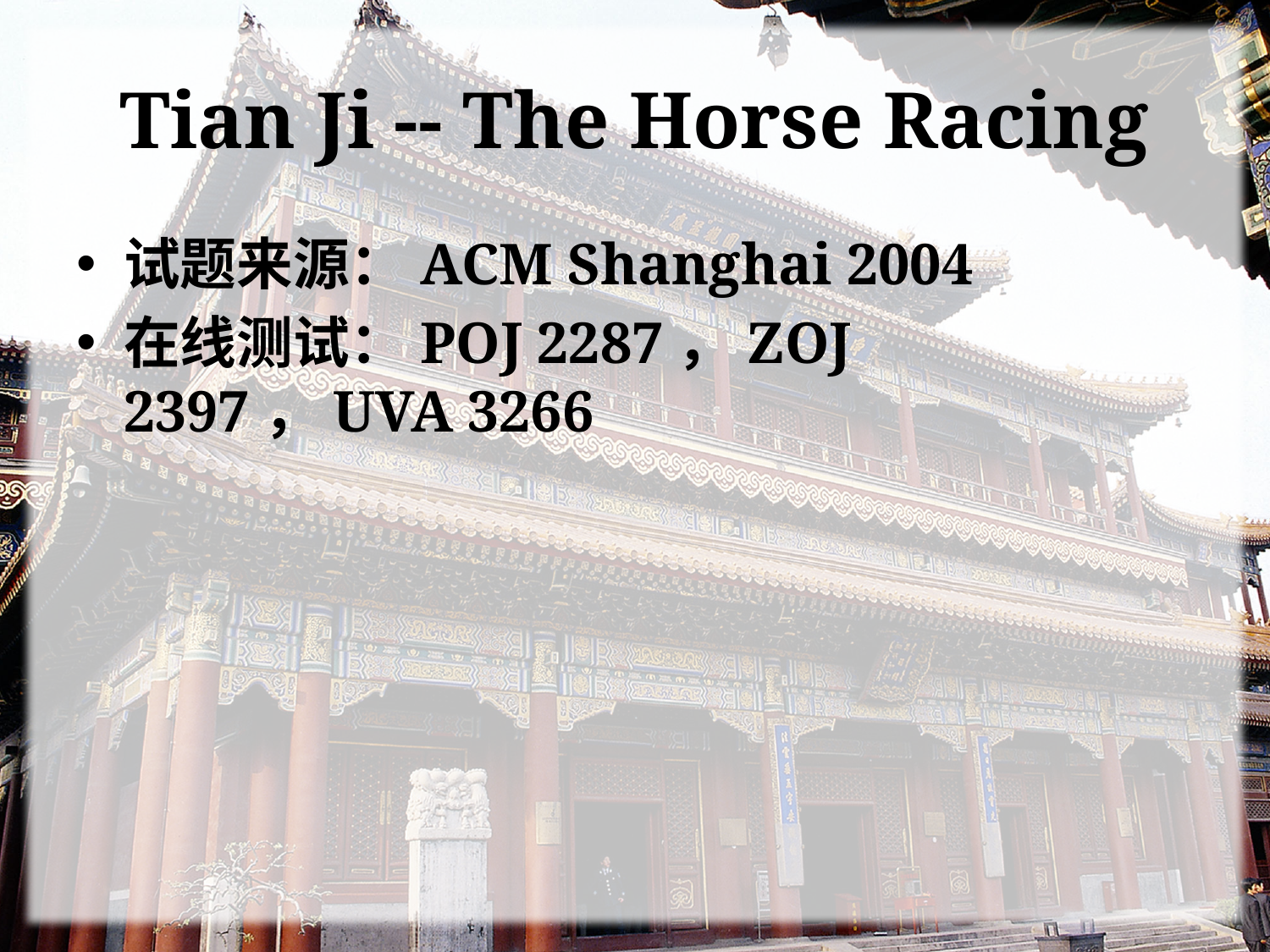

# Tian Ji -- The Horse Racing
试题来源：ACM Shanghai 2004
在线测试：POJ 2287，ZOJ 2397，UVA 3266